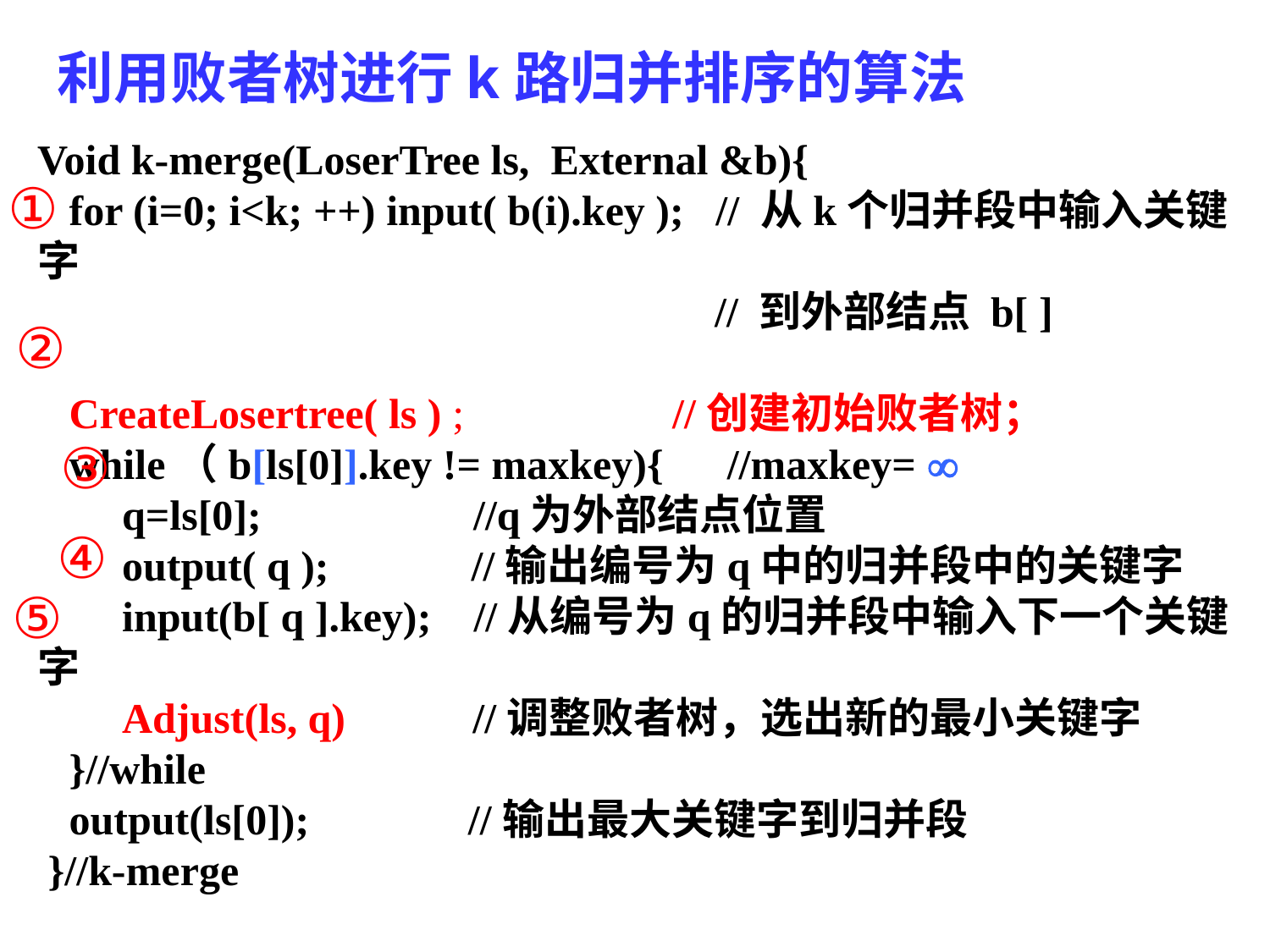

利用败者树进行k路归并排序的算法
Void k-merge(LoserTree ls,  External &b){
   for (i=0; i<k; ++) input( b(i).key );   // 从k个归并段中输入关键字
                                                                // 到外部结点 b[ ]

   CreateLosertree( ls ) ;		//创建初始败者树；
   while（b[ls[0]].key != maxkey){      //maxkey= ∞
        q=ls[0];                    //q为外部结点位置
        output( q );	     //输出编号为q中的归并段中的关键字
        input(b[ q ].key);    //从编号为q的归并段中输入下一个关键字
        Adjust(ls, q)            //调整败者树，选出新的最小关键字
   }//while
   output(ls[0]);               //输出最大关键字到归并段
 }//k-merge
①
②
③
④
⑤